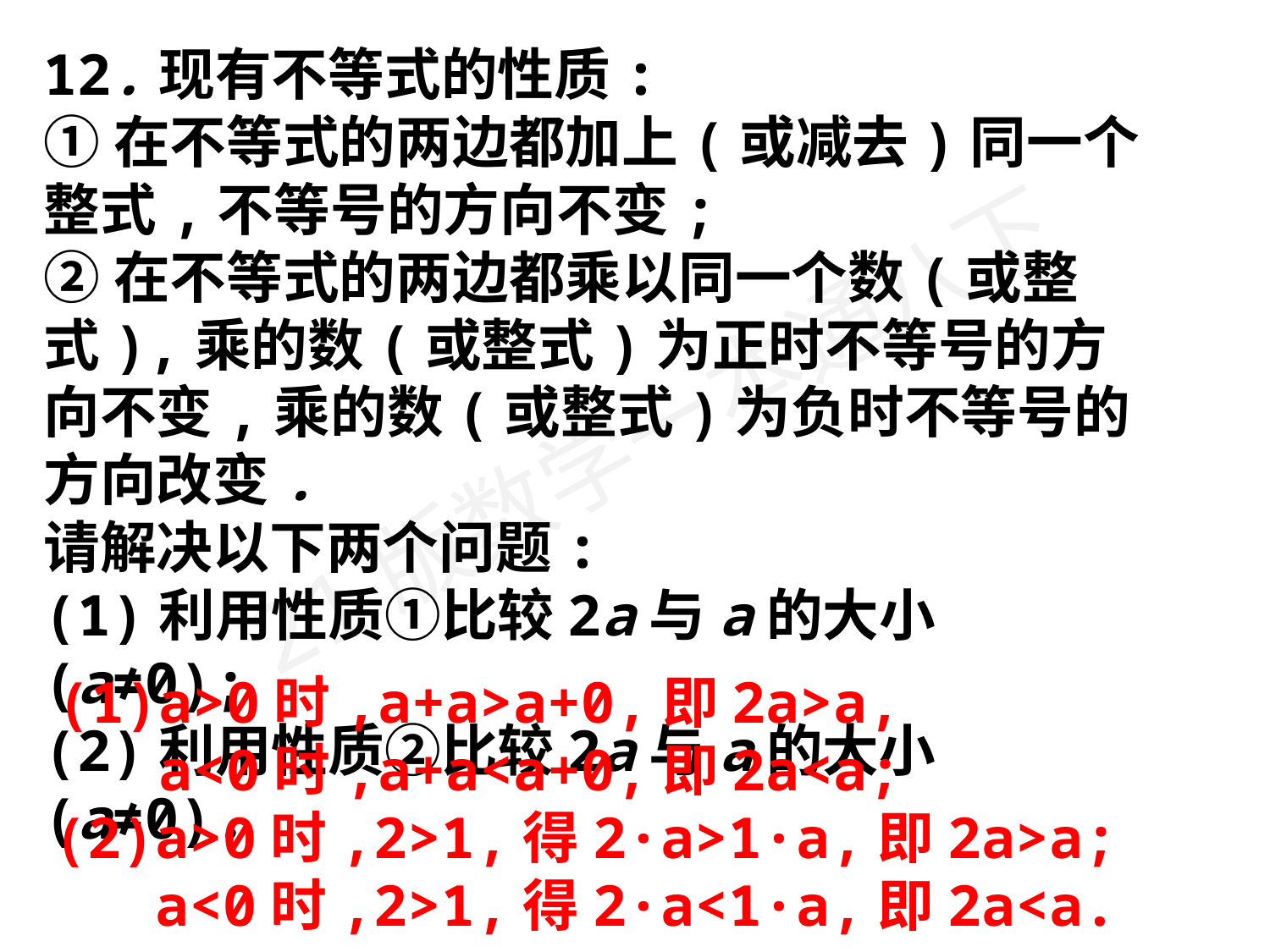

12.现有不等式的性质:
①在不等式的两边都加上(或减去)同一个整式,不等号的方向不变;
②在不等式的两边都乘以同一个数(或整式),乘的数(或整式)为正时不等号的方向不变,乘的数(或整式)为负时不等号的方向改变.
请解决以下两个问题:
(1)利用性质①比较2a与a的大小(a≠0);
(2)利用性质②比较2a与a的大小(a≠0).
(1)a>0时,a+a>a+0,即2a>a,
   a<0时,a+a<a+0,即2a<a;
(2)a>0时,2>1,得2·a>1·a,即2a>a;
   a<0时,2>1,得2·a<1·a,即2a<a.